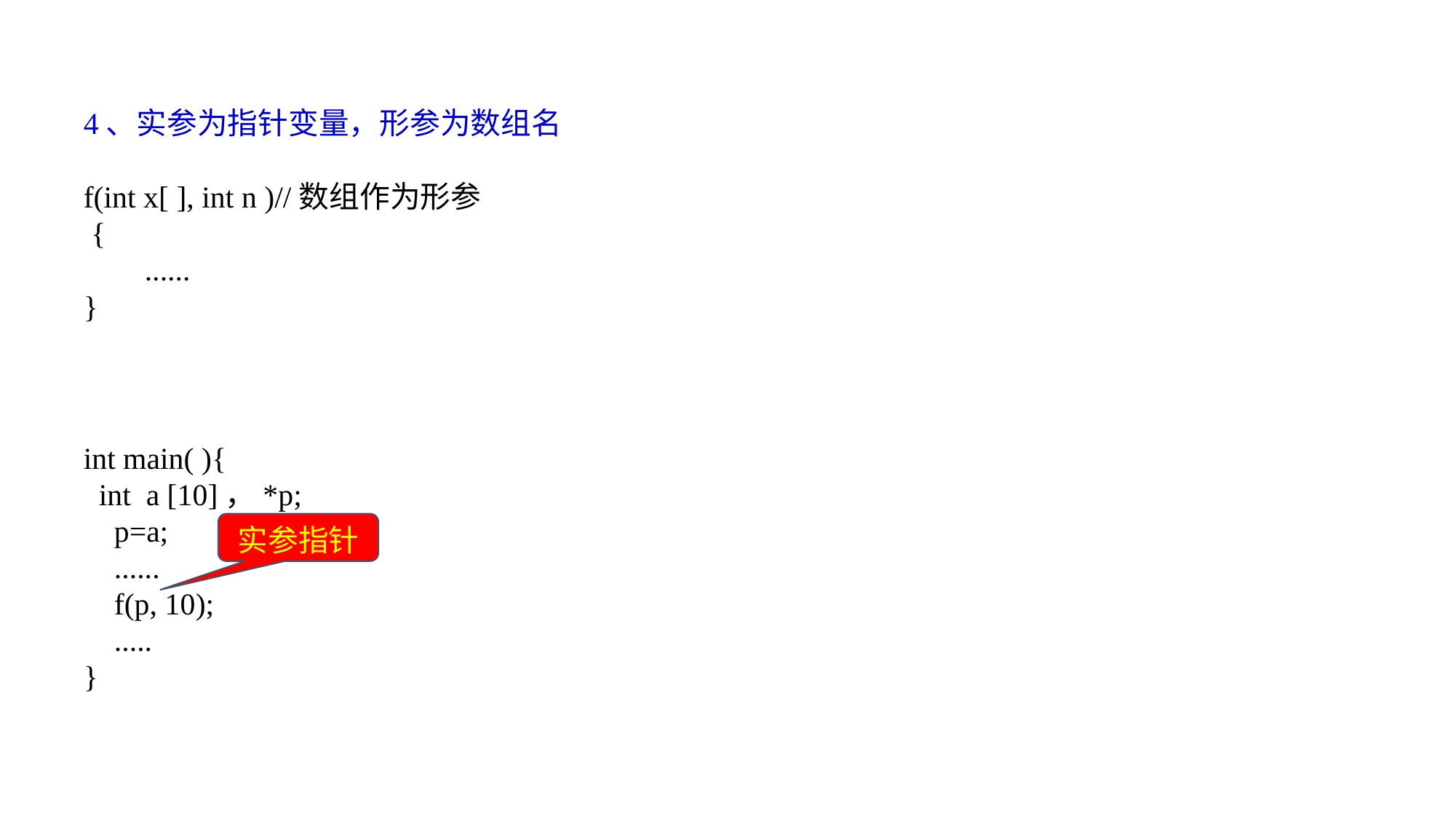

4、实参为指针变量，形参为数组名
f(int x[ ], int n )//数组作为形参
 {
        ......
}
int main( ){
  int  a [10]，*p;
    p=a;
    ......
    f(p, 10);
    .....
}
实参指针